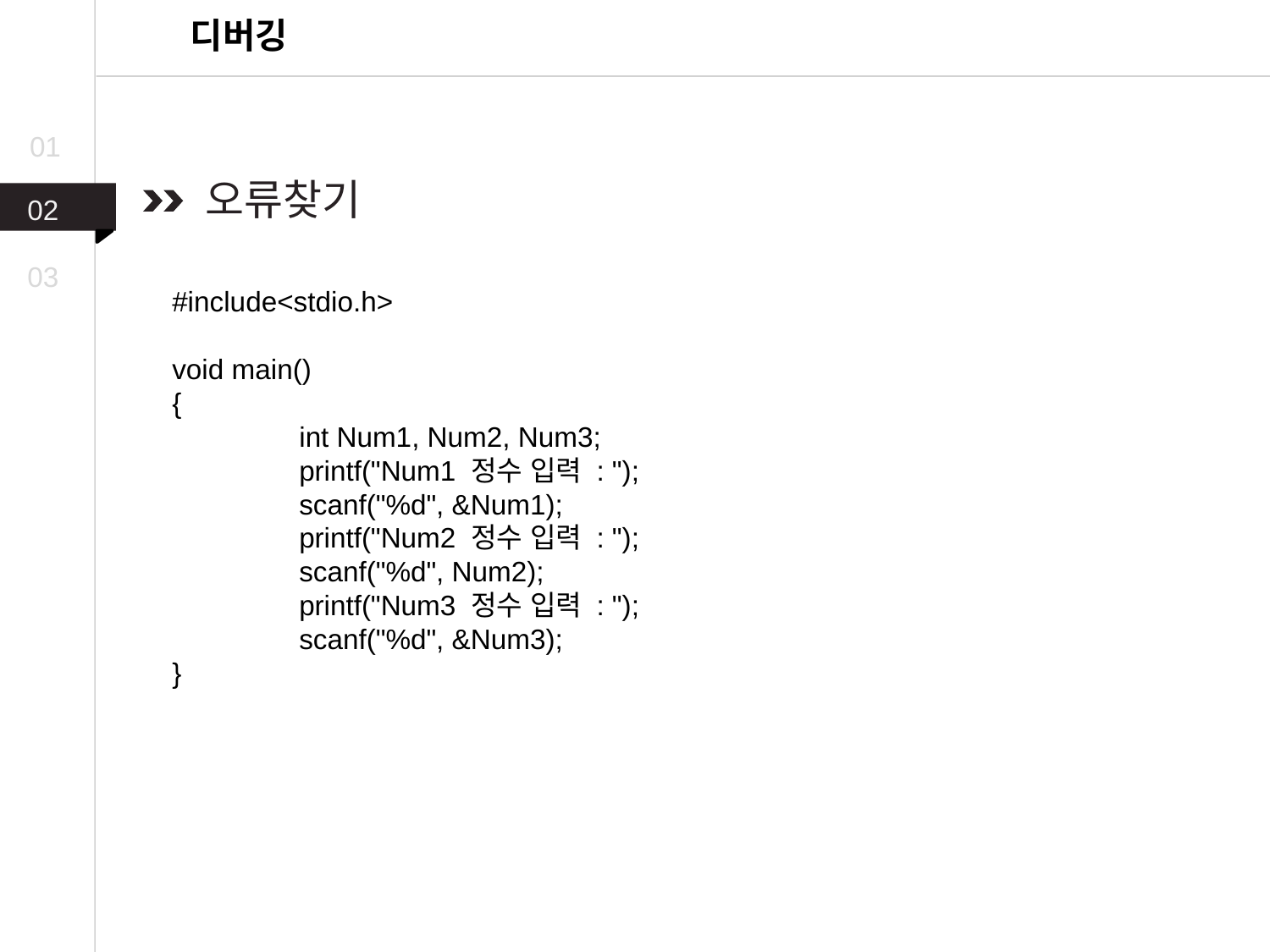

디버깅
01
 오류찾기

02

03
#include<stdio.h>

void main()
{
	int Num1, Num2, Num3;
	printf("Num1 정수 입력 : ");
	scanf("%d", &Num1);
	printf("Num2 정수 입력 : ");
	scanf("%d", Num2);
	printf("Num3 정수 입력 : ");
	scanf("%d", &Num3);
}